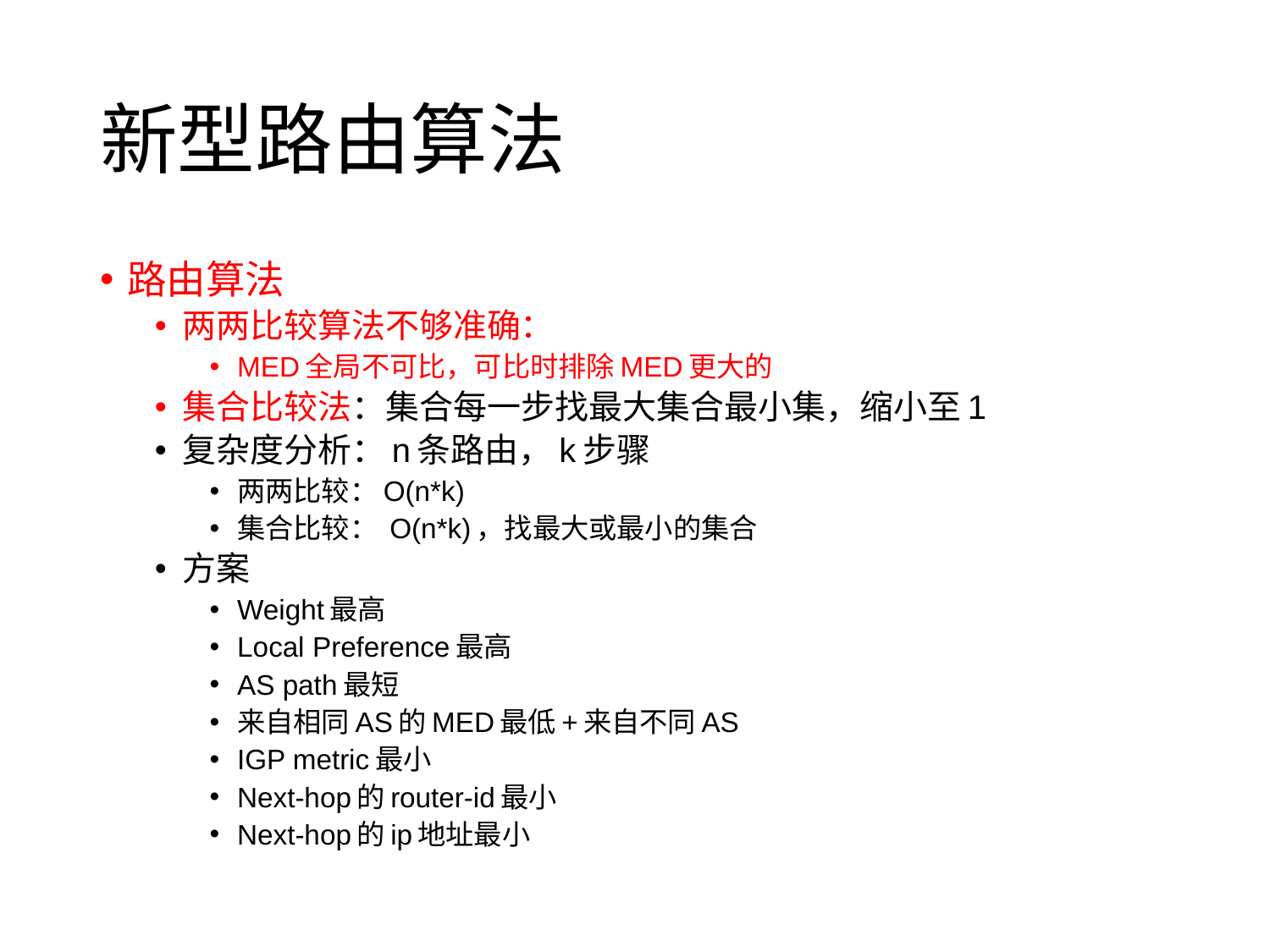

# 新型路由算法
路由算法
两两比较算法不够准确：
MED全局不可比，可比时排除MED更大的
集合比较法：集合每一步找最大集合最小集，缩小至1
复杂度分析：n条路由，k步骤
两两比较：O(n*k)
集合比较： O(n*k)，找最大或最小的集合
方案
Weight最高
Local Preference最高
AS path最短
来自相同AS的MED最低+来自不同AS
IGP metric最小
Next-hop的router-id最小
Next-hop的ip地址最小